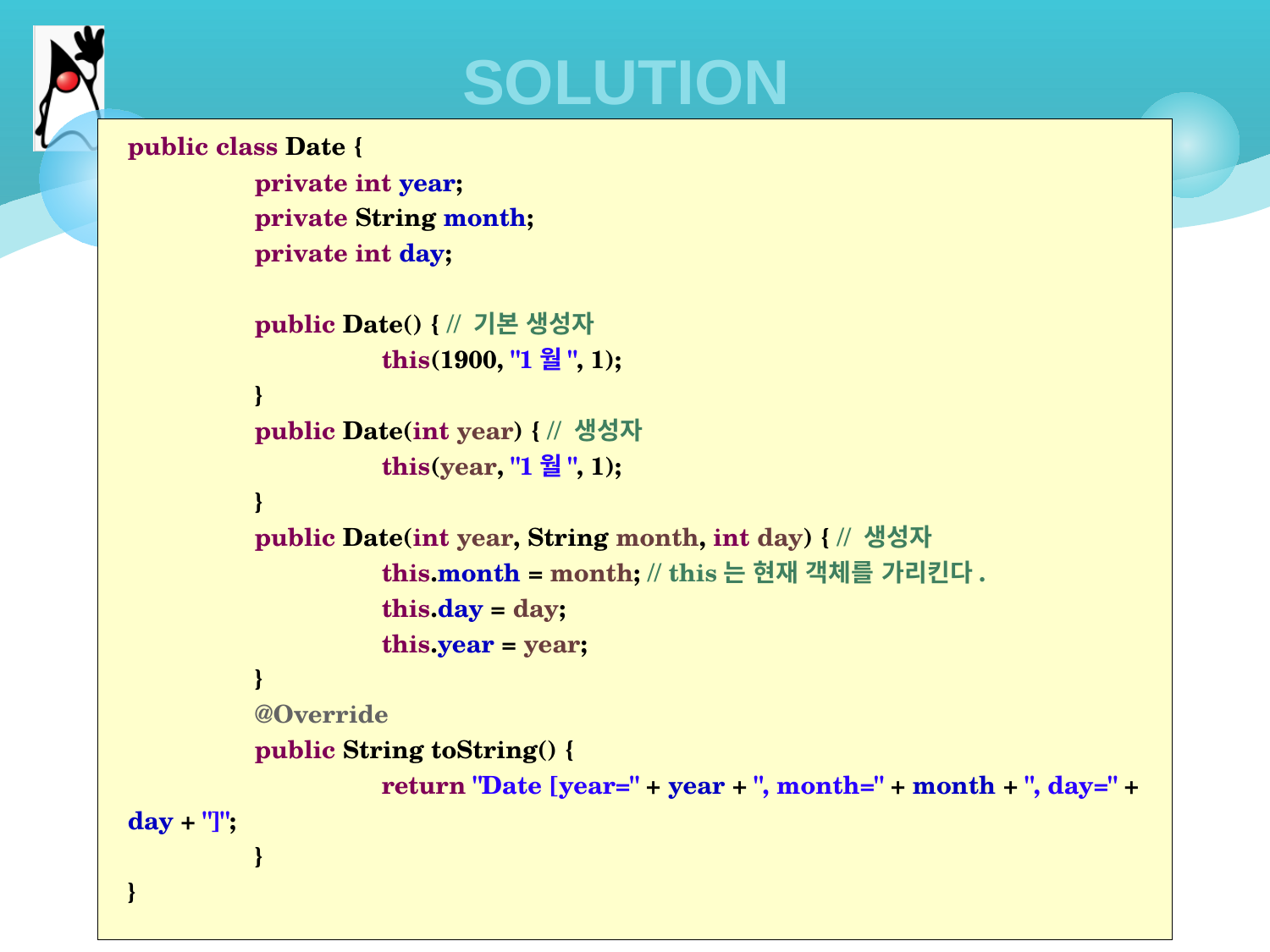

# SOLUTION
public class Date {
	private int year;
	private String month;
	private int day;

	public Date() { // 기본 생성자
		this(1900, "1월", 1);
	}
  	public Date(int year) { // 생성자
		this(year, "1월", 1);
	}
  	public Date(int year, String month, int day) { // 생성자
		this.month = month; // this는 현재 객체를 가리킨다.
		this.day = day;
		this.year = year;
	}
  	@Override
	public String toString() {
		return "Date [year=" + year + ", month=" + month + ", day=" + day + "]";
	}
}